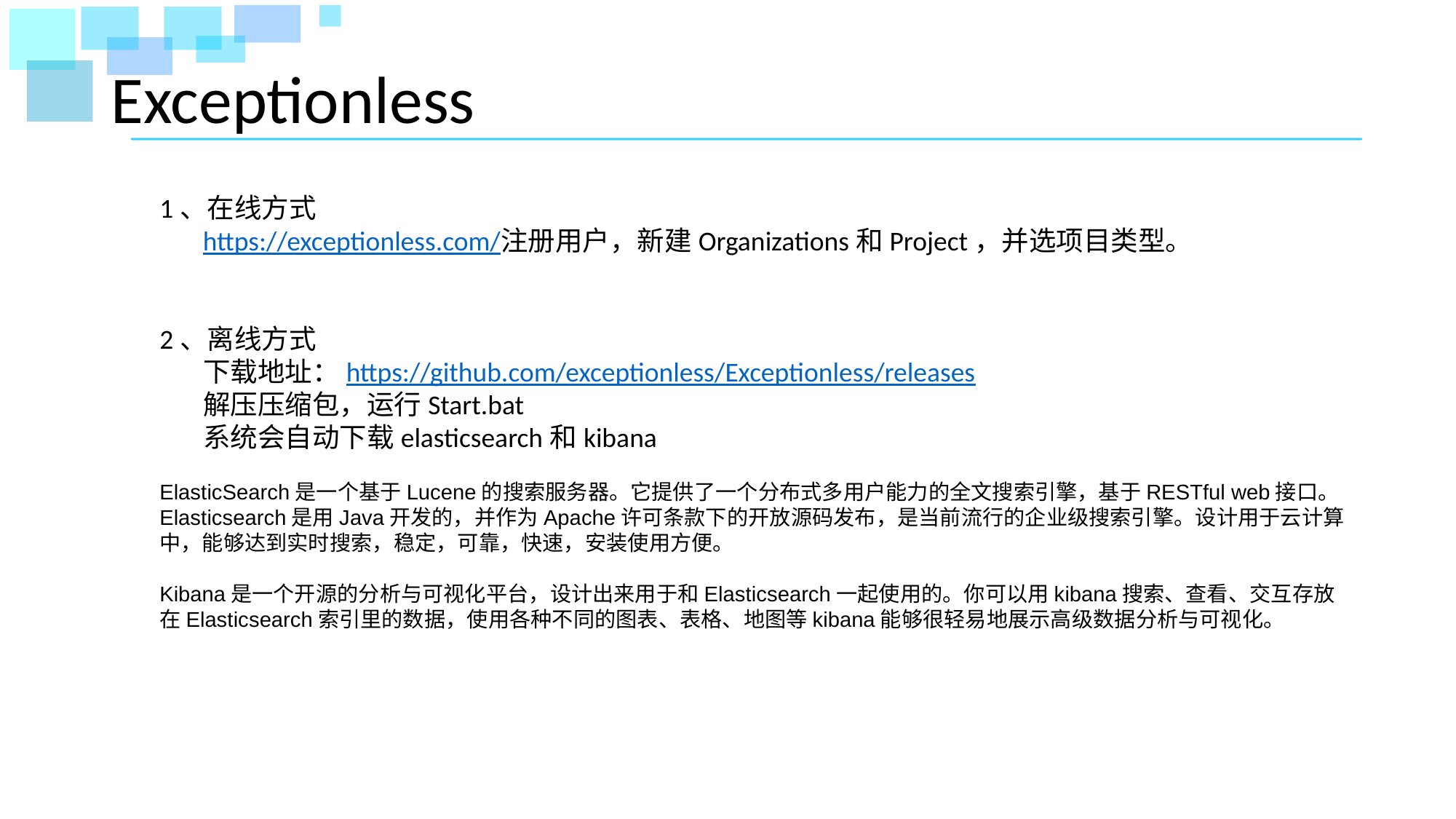

# Exceptionless
1、在线方式
       https://exceptionless.com/注册用户，新建Organizations和Project，并选项目类型。

2、离线方式
      下载地址：https://github.com/exceptionless/Exceptionless/releases
      解压压缩包，运行Start.bat
      系统会自动下载elasticsearch和kibana

ElasticSearch是一个基于Lucene的搜索服务器。它提供了一个分布式多用户能力的全文搜索引擎，基于RESTful web接口。Elasticsearch是用Java开发的，并作为Apache许可条款下的开放源码发布，是当前流行的企业级搜索引擎。设计用于云计算中，能够达到实时搜索，稳定，可靠，快速，安装使用方便。

Kibana是一个开源的分析与可视化平台，设计出来用于和Elasticsearch一起使用的。你可以用kibana搜索、查看、交互存放在Elasticsearch索引里的数据，使用各种不同的图表、表格、地图等kibana能够很轻易地展示高级数据分析与可视化。